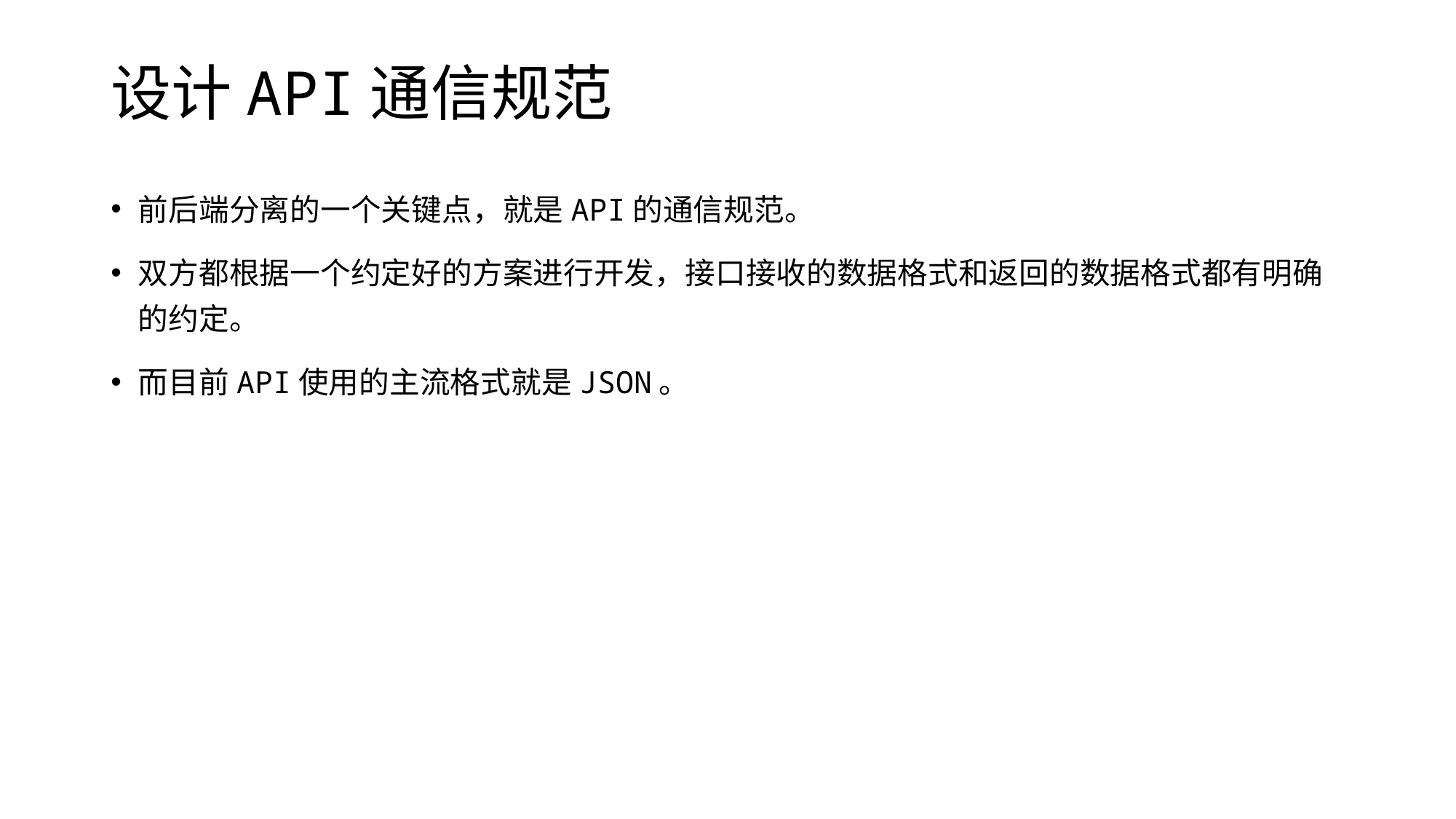

# 设计API通信规范
前后端分离的一个关键点，就是API的通信规范。
双方都根据一个约定好的方案进行开发，接口接收的数据格式和返回的数据格式都有明确的约定。
而目前API使用的主流格式就是JSON。